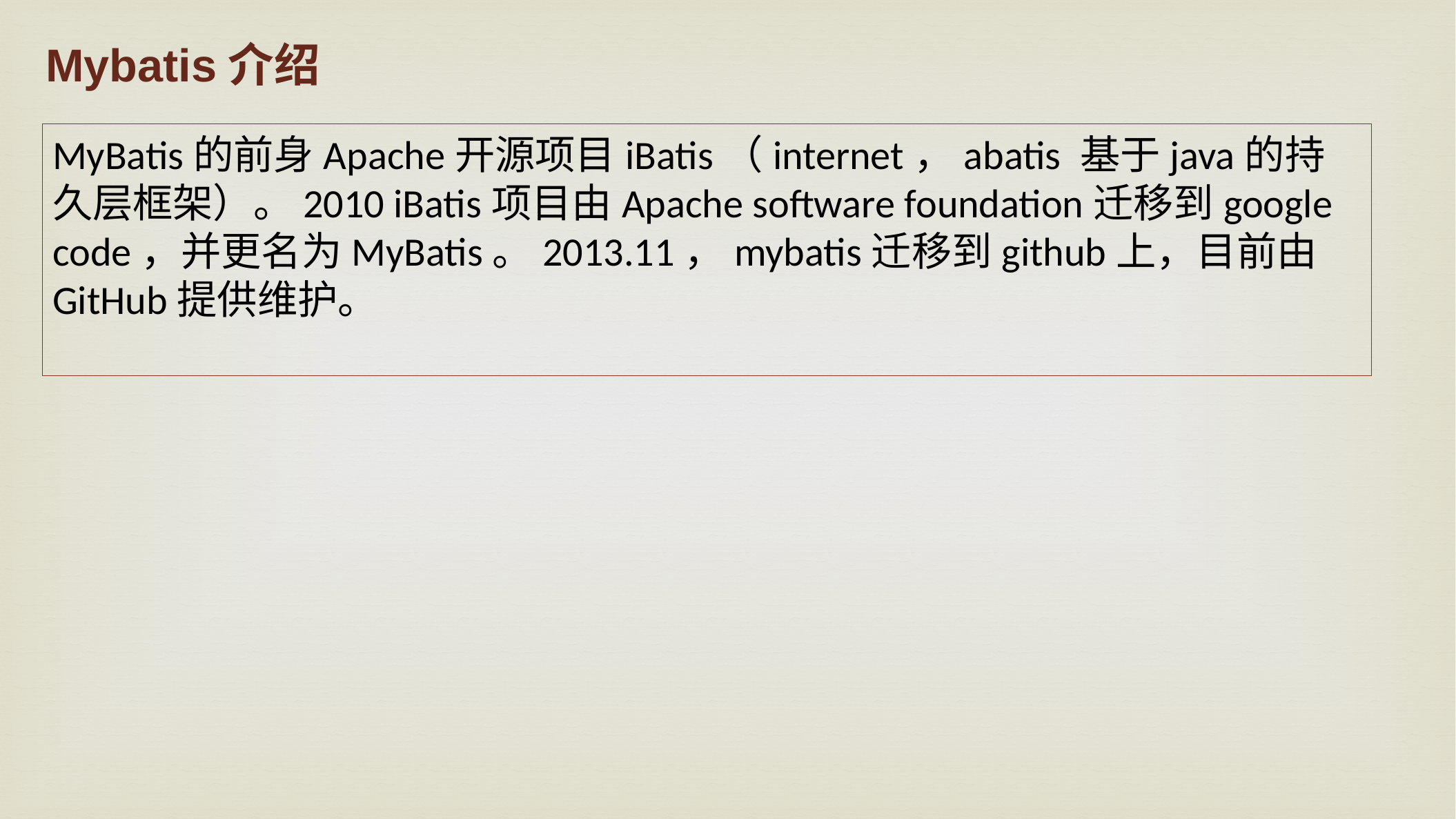

Mybatis介绍
MyBatis的前身Apache开源项目iBatis（internet，abatis 基于java的持久层框架）。2010 iBatis项目由Apache software foundation迁移到google code，并更名为MyBatis。2013.11，mybatis迁移到github上，目前由GitHub提供维护。